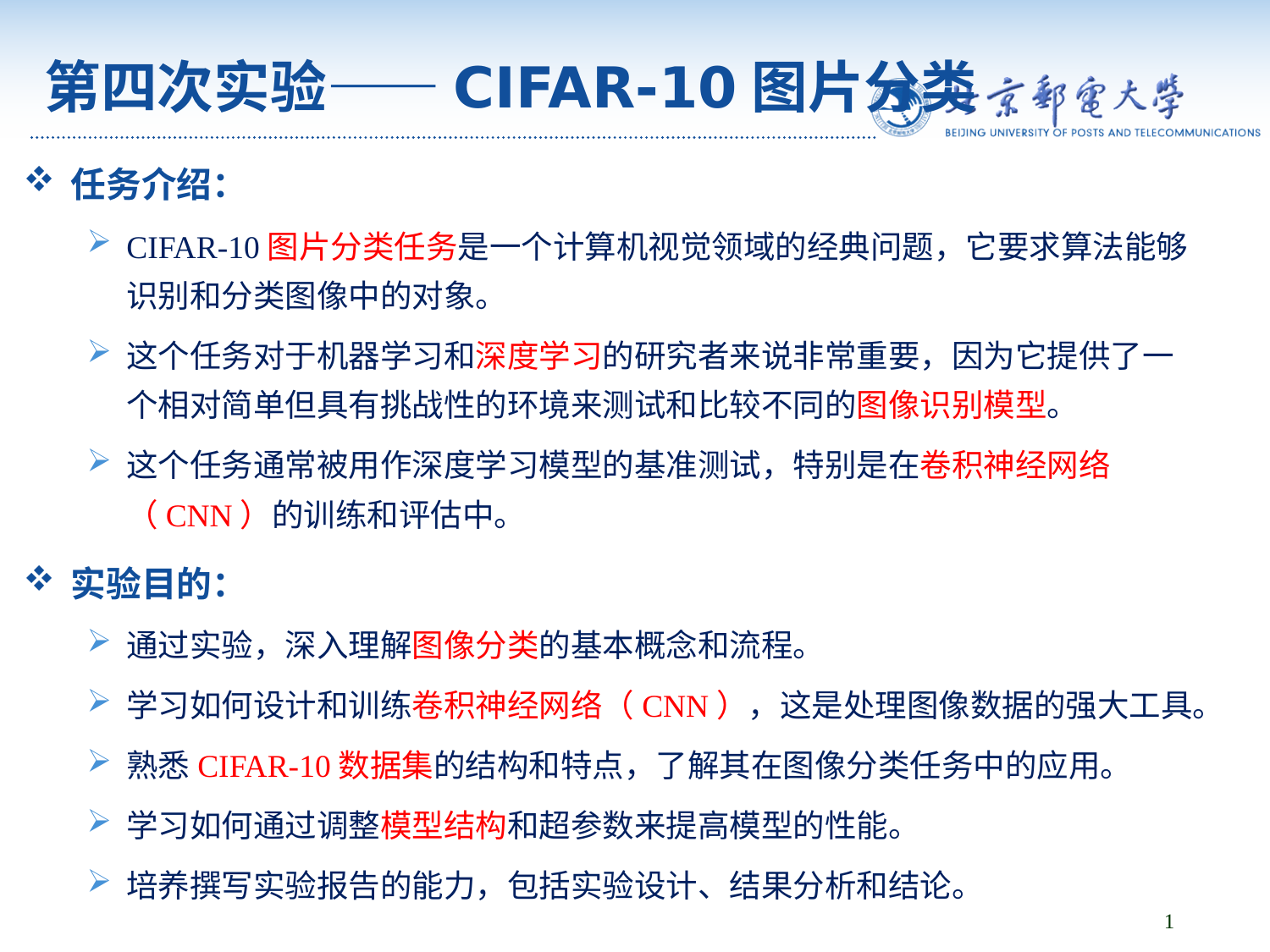

# 第四次实验——CIFAR-10图片分类
任务介绍：
CIFAR-10图片分类任务是一个计算机视觉领域的经典问题，它要求算法能够识别和分类图像中的对象。
这个任务对于机器学习和深度学习的研究者来说非常重要，因为它提供了一个相对简单但具有挑战性的环境来测试和比较不同的图像识别模型。
这个任务通常被用作深度学习模型的基准测试，特别是在卷积神经网络（CNN）的训练和评估中。
实验目的：
通过实验，深入理解图像分类的基本概念和流程。
学习如何设计和训练卷积神经网络（CNN），这是处理图像数据的强大工具。
熟悉CIFAR-10数据集的结构和特点，了解其在图像分类任务中的应用。
学习如何通过调整模型结构和超参数来提高模型的性能。
培养撰写实验报告的能力，包括实验设计、结果分析和结论。
1